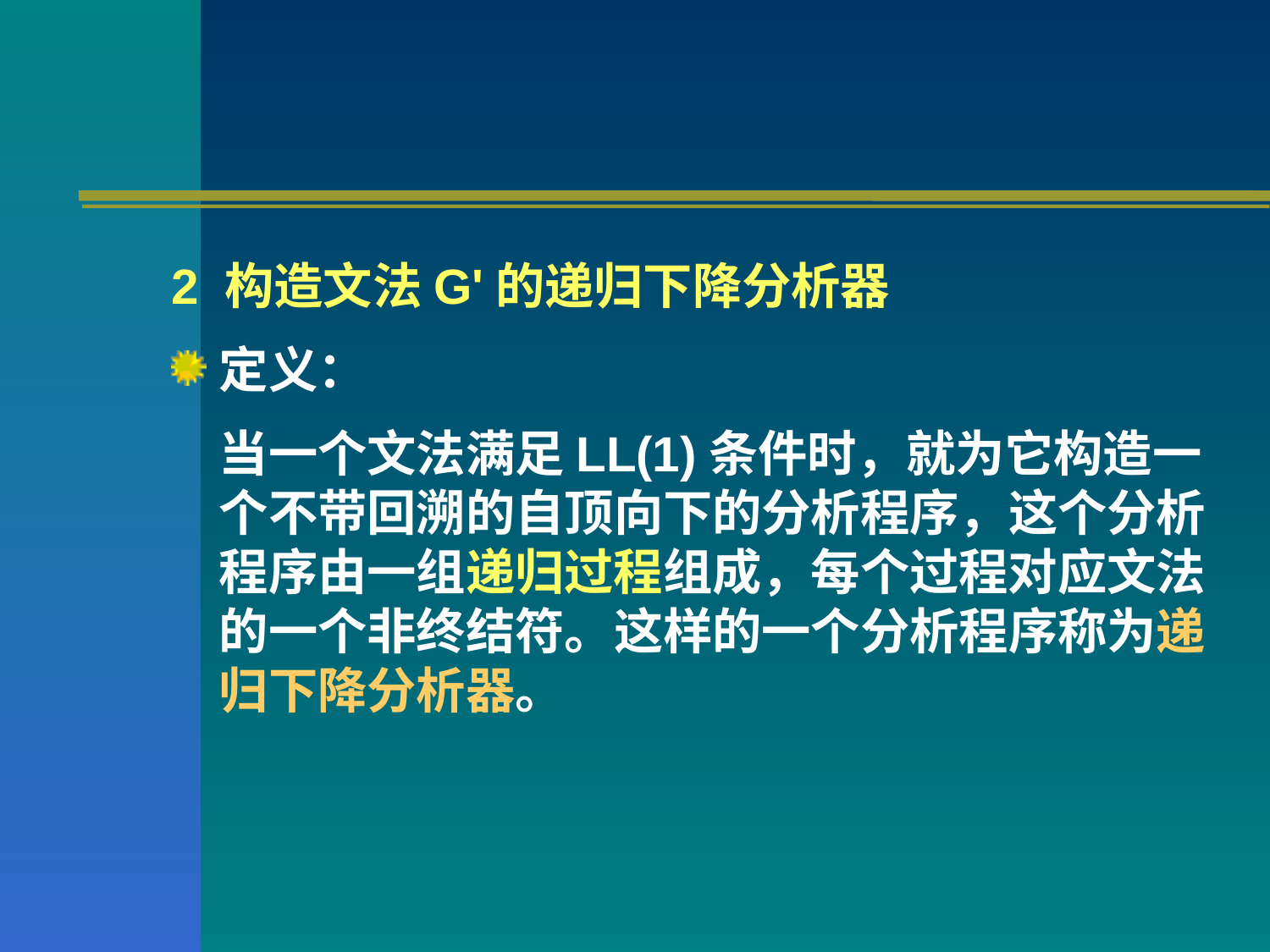

2 构造文法G'的递归下降分析器
定义：
	当一个文法满足LL(1)条件时，就为它构造一个不带回溯的自顶向下的分析程序，这个分析程序由一组递归过程组成，每个过程对应文法的一个非终结符。这样的一个分析程序称为递归下降分析器。